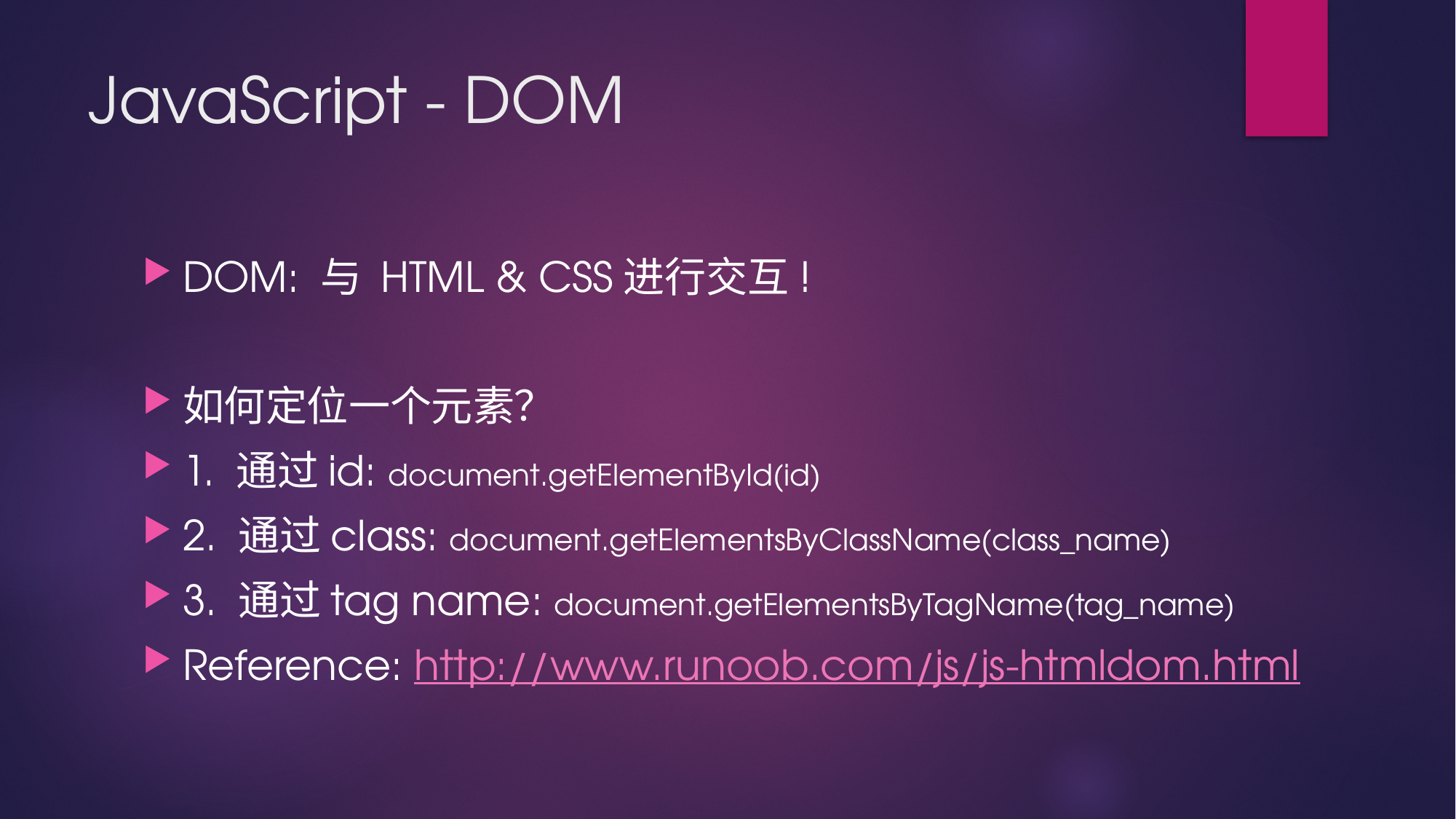

# JavaScript - DOM
DOM: 与 HTML & CSS进行交互!

如何定位一个元素？
1. 通过id: document.getElementById(id)
2. 通过class: document.getElementsByClassName(class_name)
3. 通过tag name: document.getElementsByTagName(tag_name)
Reference: http://www.runoob.com/js/js-htmldom.html